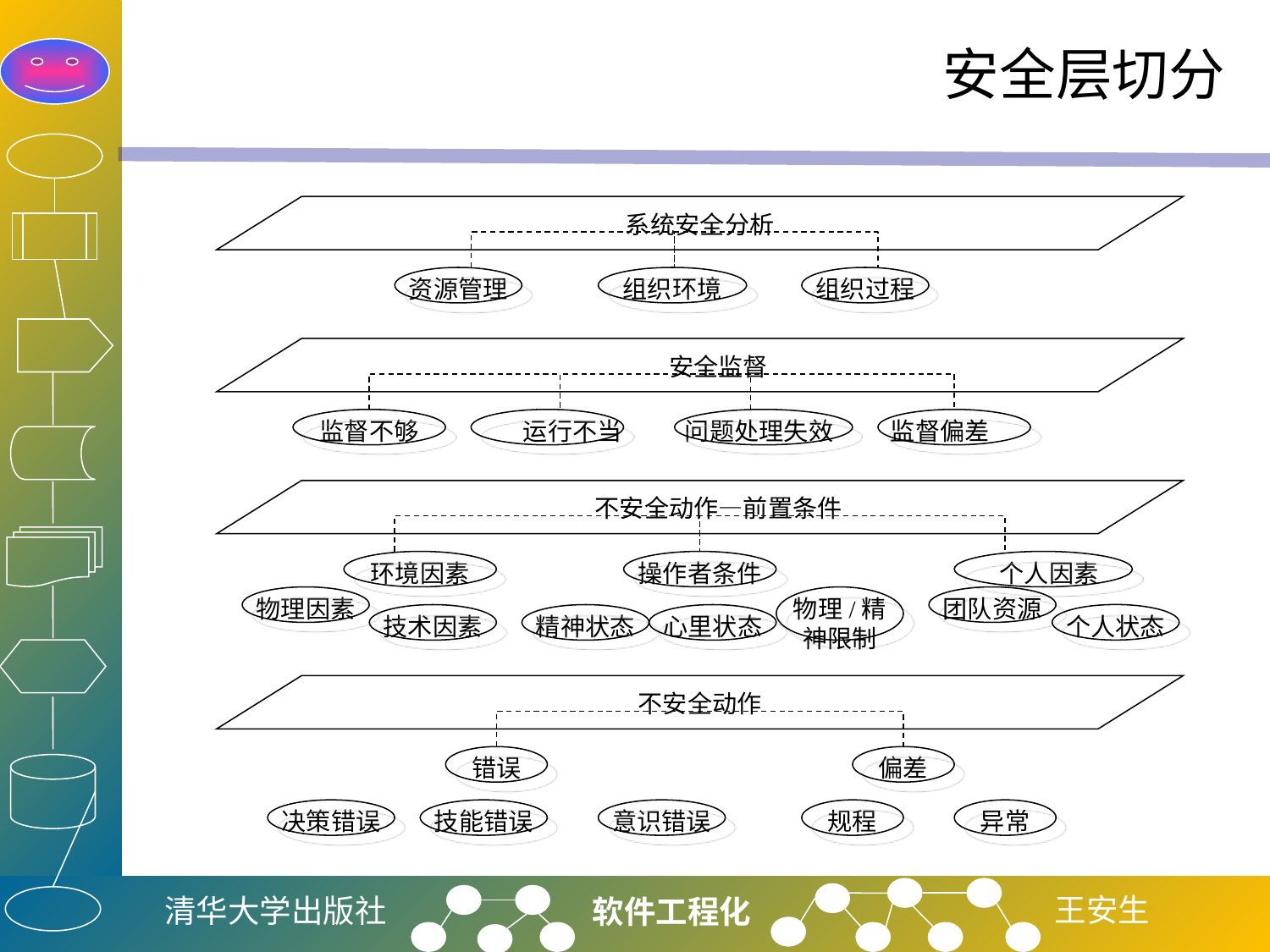

# 安全层切分

系统安全分析

资源管理

组织环境

组织过程

安全监督

监督不够

运行不当

  问题处理失效

监督偏差

不安全动作—前置条件

环境因素

操作者条件

个人因素

物理因素

物理/精神限制

团队资源

个人状态

技术因素

精神状态

心里状态

不安全动作

错误

偏差

决策错误

技能错误

意识错误

规程

异常